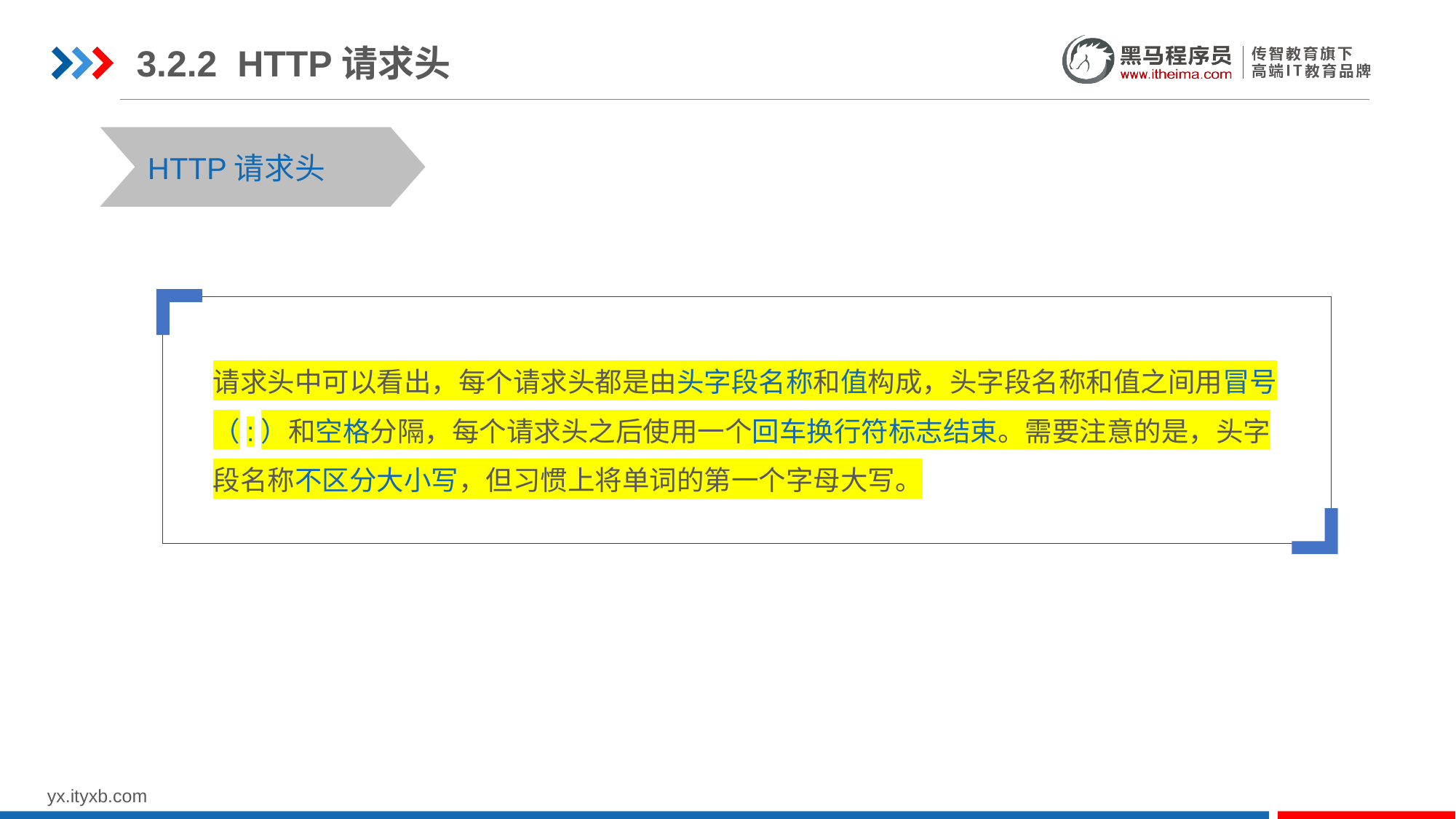

3.2.2  HTTP请求头

HTTP请求头

请求头中可以看出，每个请求头都是由头字段名称和值构成，头字段名称和值之间用冒号（:）和空格分隔，每个请求头之后使用一个回车换行符标志结束。需要注意的是，头字段名称不区分大小写，但习惯上将单词的第一个字母大写。